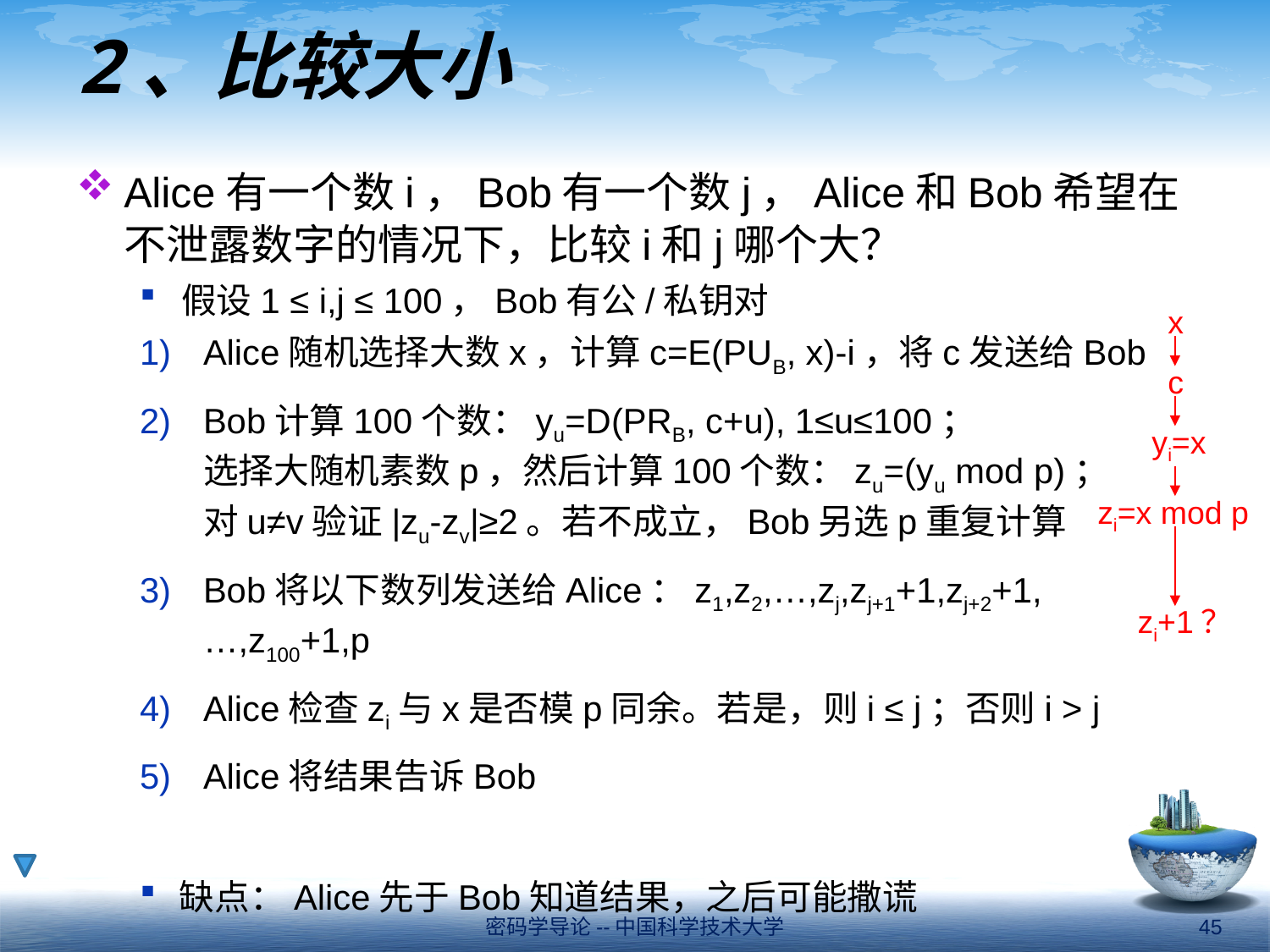

# 2、比较大小
Alice有一个数i，Bob有一个数j，Alice和Bob希望在不泄露数字的情况下，比较i和j哪个大？
假设1 ≤ i,j ≤ 100，Bob有公/私钥对
Alice随机选择大数x，计算c=E(PUB, x)-i，将c发送给Bob
Bob计算100个数：yu=D(PRB, c+u), 1≤u≤100；
选择大随机素数p，然后计算100个数：zu=(yu mod p)；
对u≠v验证|zu-zv|≥2。若不成立，Bob另选p重复计算
Bob将以下数列发送给Alice：z1,z2,…,zj,zj+1+1,zj+2+1,…,z100+1,p
Alice检查zi与x是否模p同余。若是，则i ≤ j；否则i > j
Alice将结果告诉Bob

缺点：Alice先于Bob知道结果，之后可能撒谎
x
c
yi=x
zi=x mod p
zi+1？

密码学导论--中国科学技术大学
45